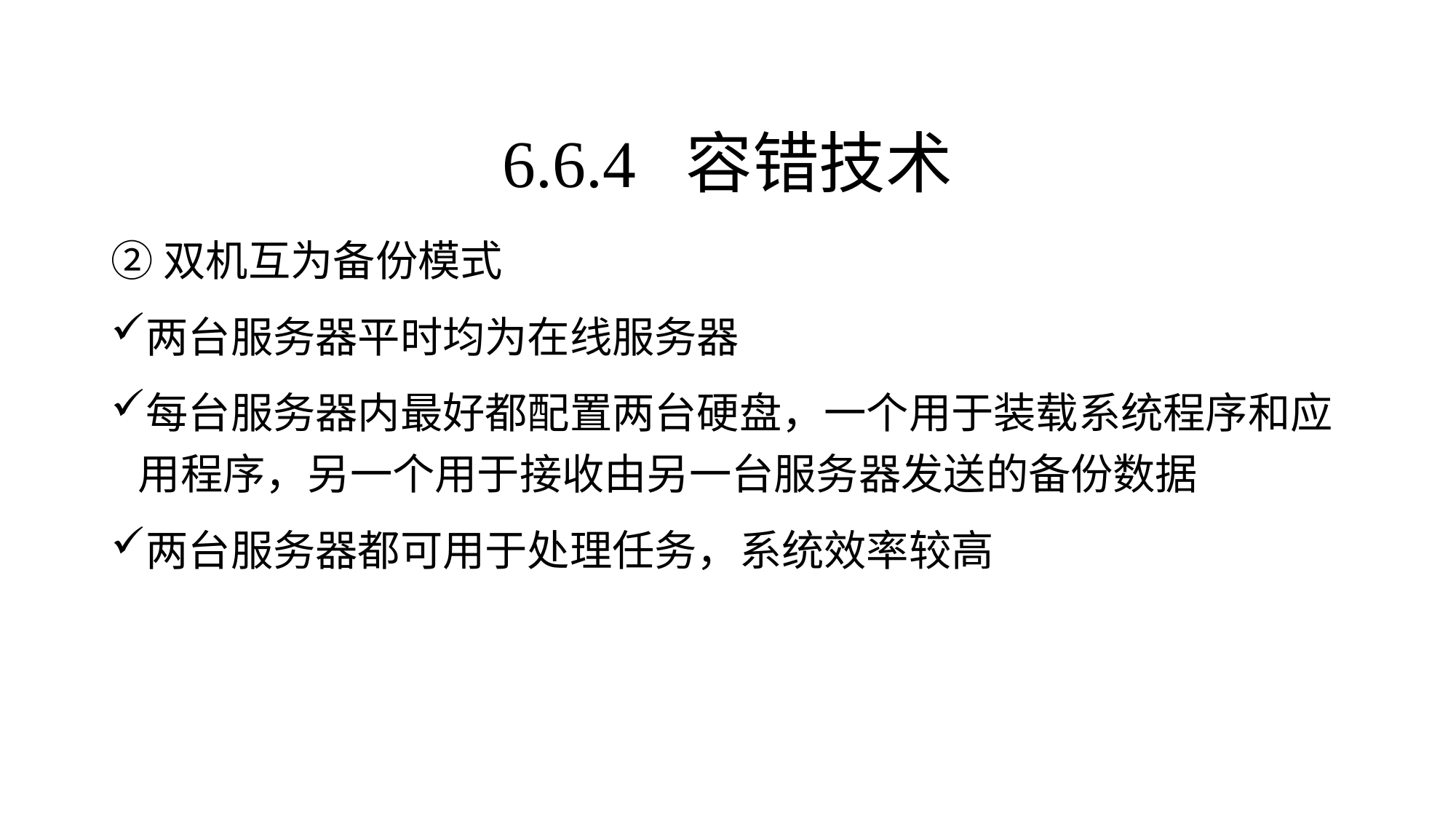

②双机互为备份模式
两台服务器平时均为在线服务器
每台服务器内最好都配置两台硬盘，一个用于装载系统程序和应用程序，另一个用于接收由另一台服务器发送的备份数据
两台服务器都可用于处理任务，系统效率较高
6.6.4  容错技术

20